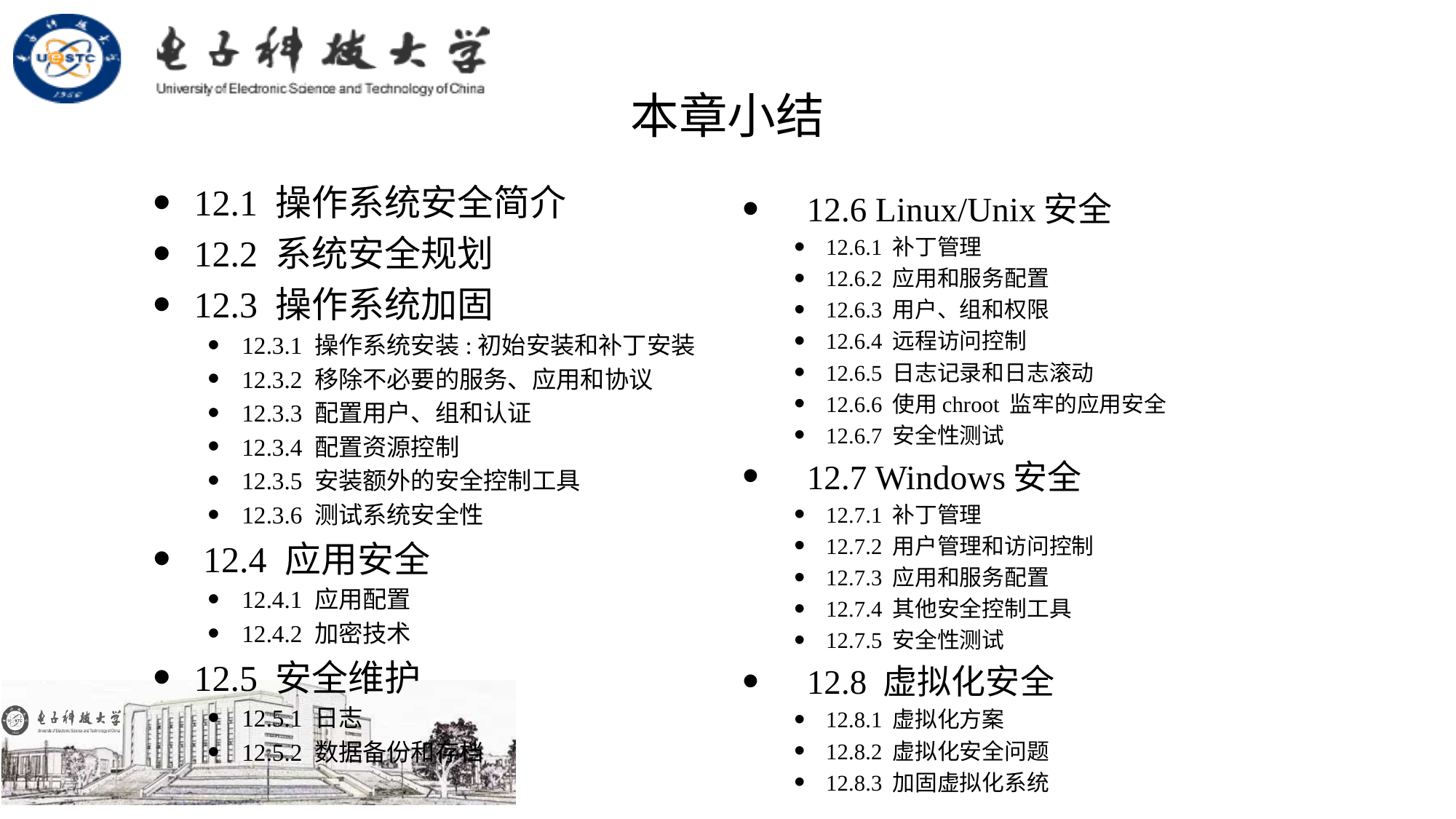

本章小结

12.1 操作系统安全简介
12.2 系统安全规划
12.3 操作系统加固
12.3.1 操作系统安装:初始安装和补丁安装
12.3.2 移除不必要的服务、应用和协议
12.3.3 配置用户、组和认证
12.3.4 配置资源控制
12.3.5 安装额外的安全控制工具
12.3.6 测试系统安全性
 12.4 应用安全
12.4.1 应用配置
12.4.2 加密技术
12.5 安全维护
12.5.1 日志
12.5.2 数据备份和存档
12.6 Linux/Unix安全
12.6.1 补丁管理
12.6.2 应用和服务配置
12.6.3 用户、组和权限
12.6.4 远程访问控制
12.6.5 日志记录和日志滚动
12.6.6 使用chroot 监牢的应用安全
12.6.7 安全性测试
12.7 Windows安全
12.7.1 补丁管理
12.7.2 用户管理和访问控制
12.7.3 应用和服务配置
12.7.4 其他安全控制工具
12.7.5 安全性测试
12.8 虚拟化安全
12.8.1 虚拟化方案
12.8.2 虚拟化安全问题
12.8.3 加固虚拟化系统